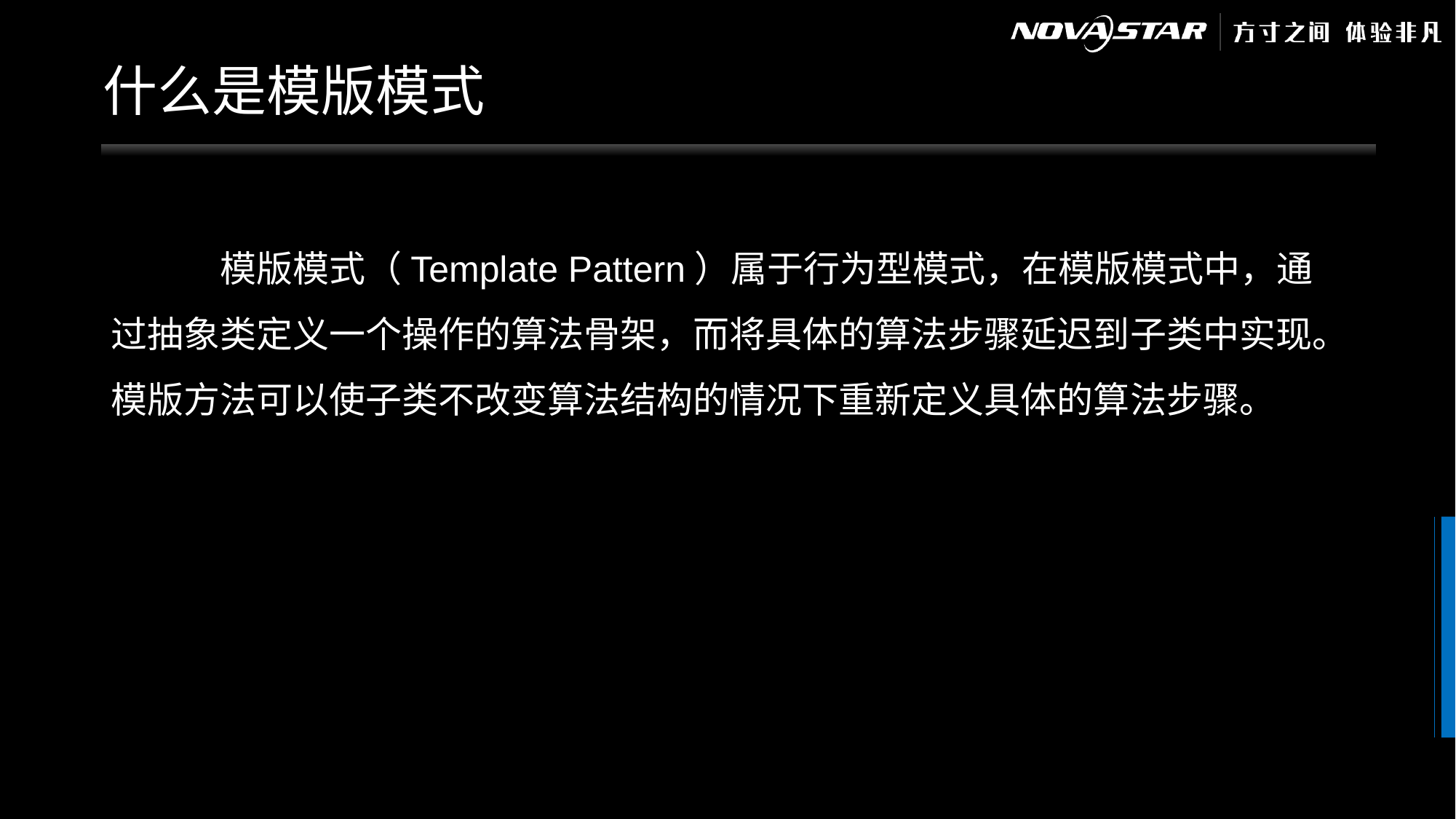

# 什么是模版模式

	模版模式（Template Pattern）属于行为型模式，在模版模式中，通过抽象类定义一个操作的算法骨架，而将具体的算法步骤延迟到子类中实现。模版方法可以使子类不改变算法结构的情况下重新定义具体的算法步骤。